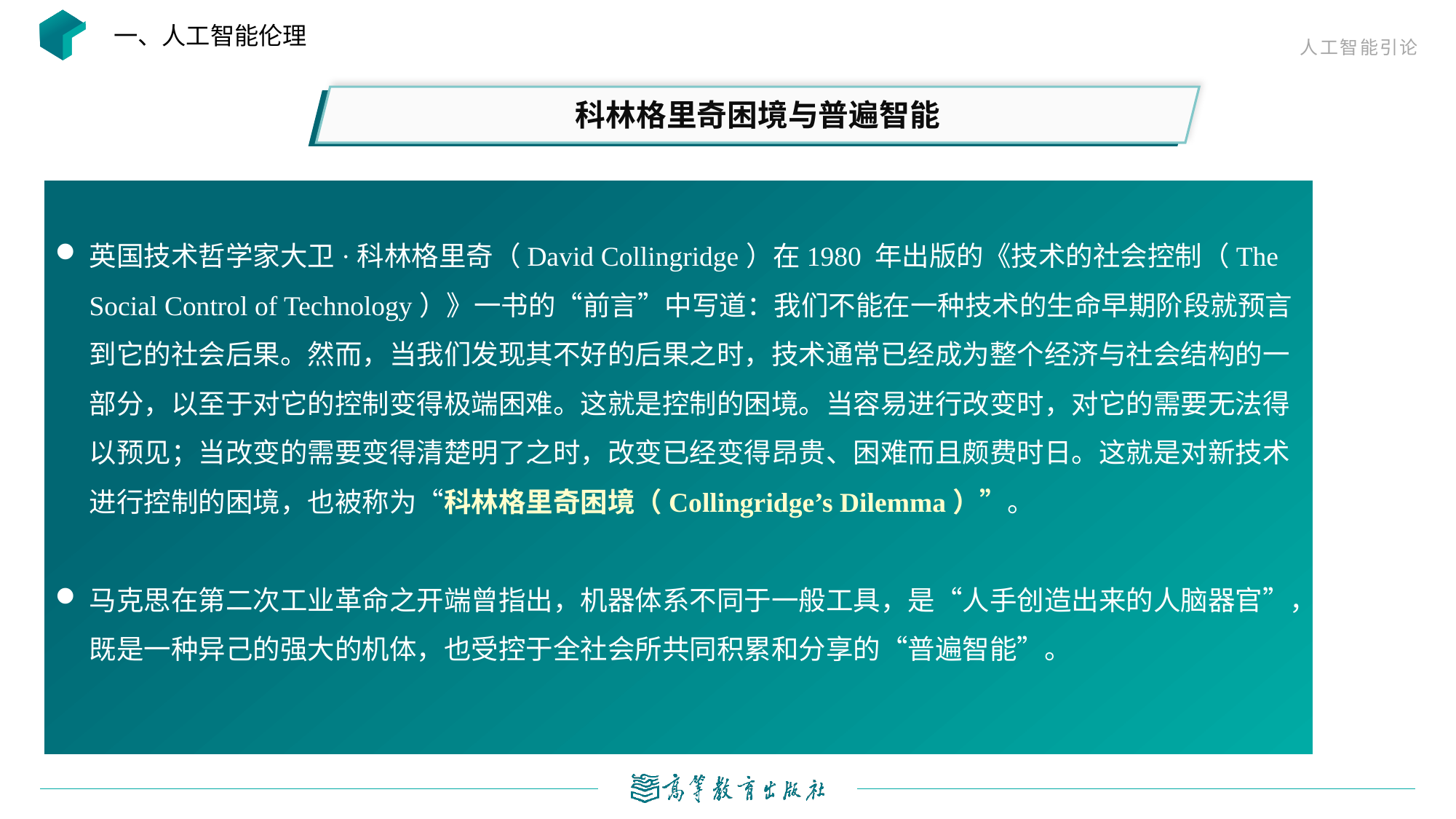

一、人工智能伦理

科林格里奇困境与普遍智能

英国技术哲学家大卫·科林格里奇（David Collingridge）在1980 年出版的《技术的社会控制（The Social Control of Technology）》一书的“前言”中写道：我们不能在一种技术的生命早期阶段就预言到它的社会后果。然而，当我们发现其不好的后果之时，技术通常已经成为整个经济与社会结构的一部分，以至于对它的控制变得极端困难。这就是控制的困境。当容易进行改变时，对它的需要无法得以预见；当改变的需要变得清楚明了之时，改变已经变得昂贵、困难而且颇费时日。这就是对新技术进行控制的困境，也被称为“科林格里奇困境（Collingridge’s Dilemma）”。

马克思在第二次工业革命之开端曾指出，机器体系不同于一般工具，是“人手创造出来的人脑器官”，既是一种异己的强大的机体，也受控于全社会所共同积累和分享的“普遍智能”。